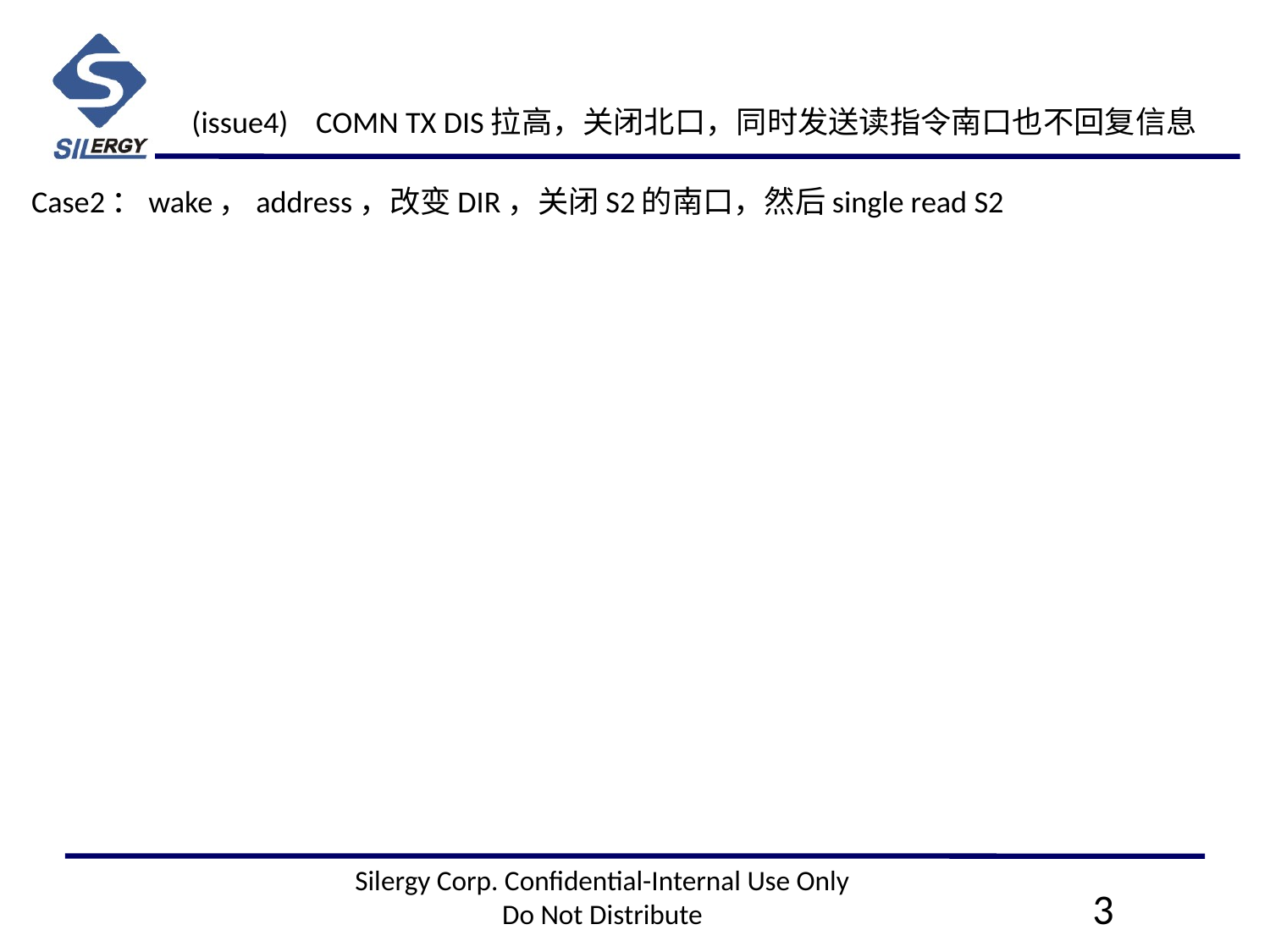

(issue4)    COMN TX DIS拉高，关闭北口，同时发送读指令南口也不回复信息
Case2：wake，address，改变DIR，关闭S2的南口，然后single read S2